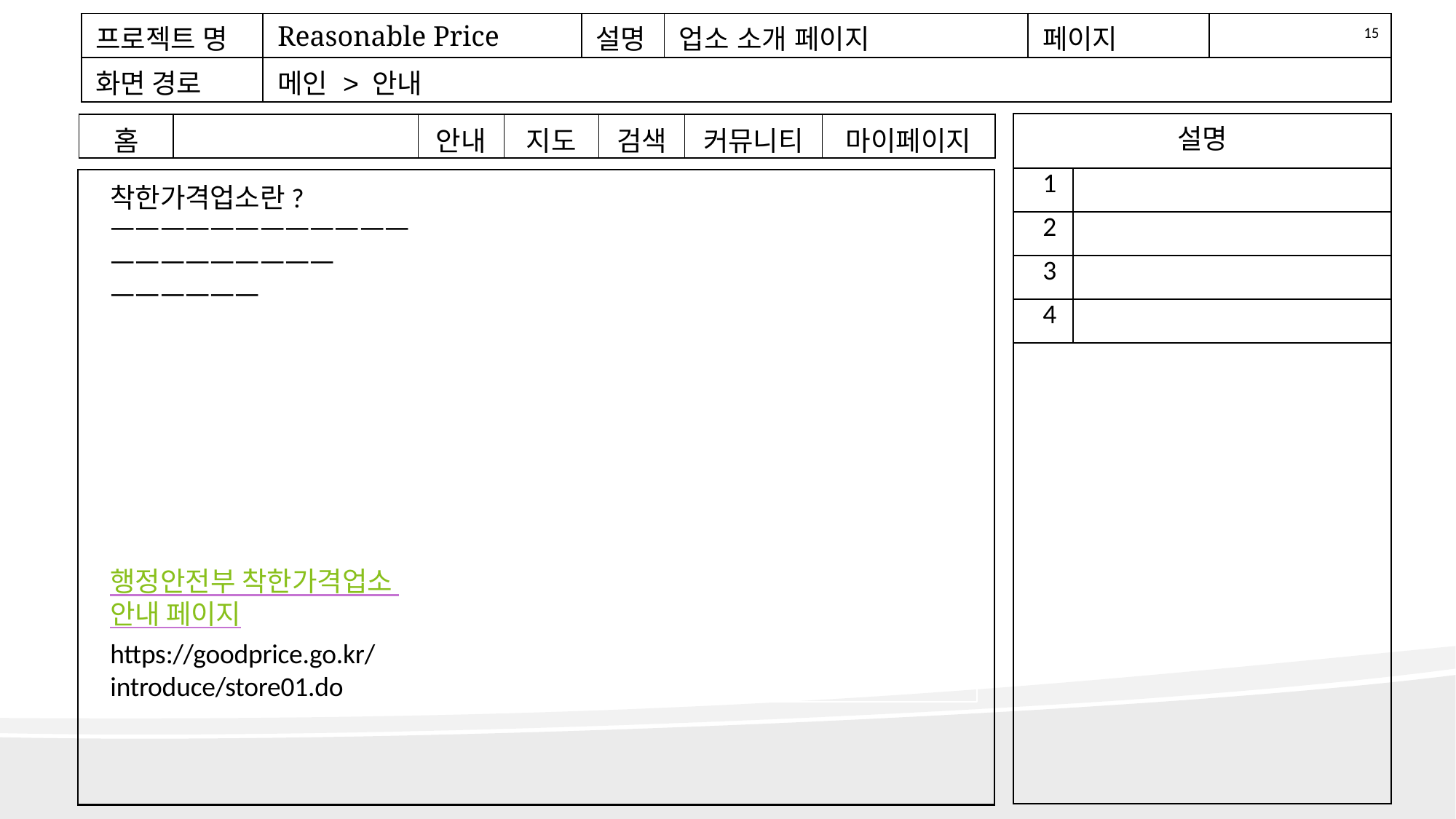

| 프로젝트 명 | Reasonable Price | 설명 | 업소 소개 페이지 | 페이지 | 15 |
| --- | --- | --- | --- | --- | --- |
| 화면 경로 | 메인 > 안내 |  |  |  |  |
| 설명 |  |
| --- | --- |
| 1 |  |
| 2 |  |
| 3 |  |
| 4 |  |
|  |  |
| 홈 |  | 안내 | 지도 | 검색 | 커뮤니티 | 마이페이지 |
| --- | --- | --- | --- | --- | --- | --- |

착한가격업소란? ㅡㅡㅡㅡㅡㅡㅡㅡㅡㅡㅡㅡ ㅡㅡㅡㅡㅡㅡㅡㅡㅡ ㅡㅡㅡㅡㅡㅡ

행정안전부 착한가격업소 안내 페이지
https://goodprice.go.kr/introduce/store01.do
1